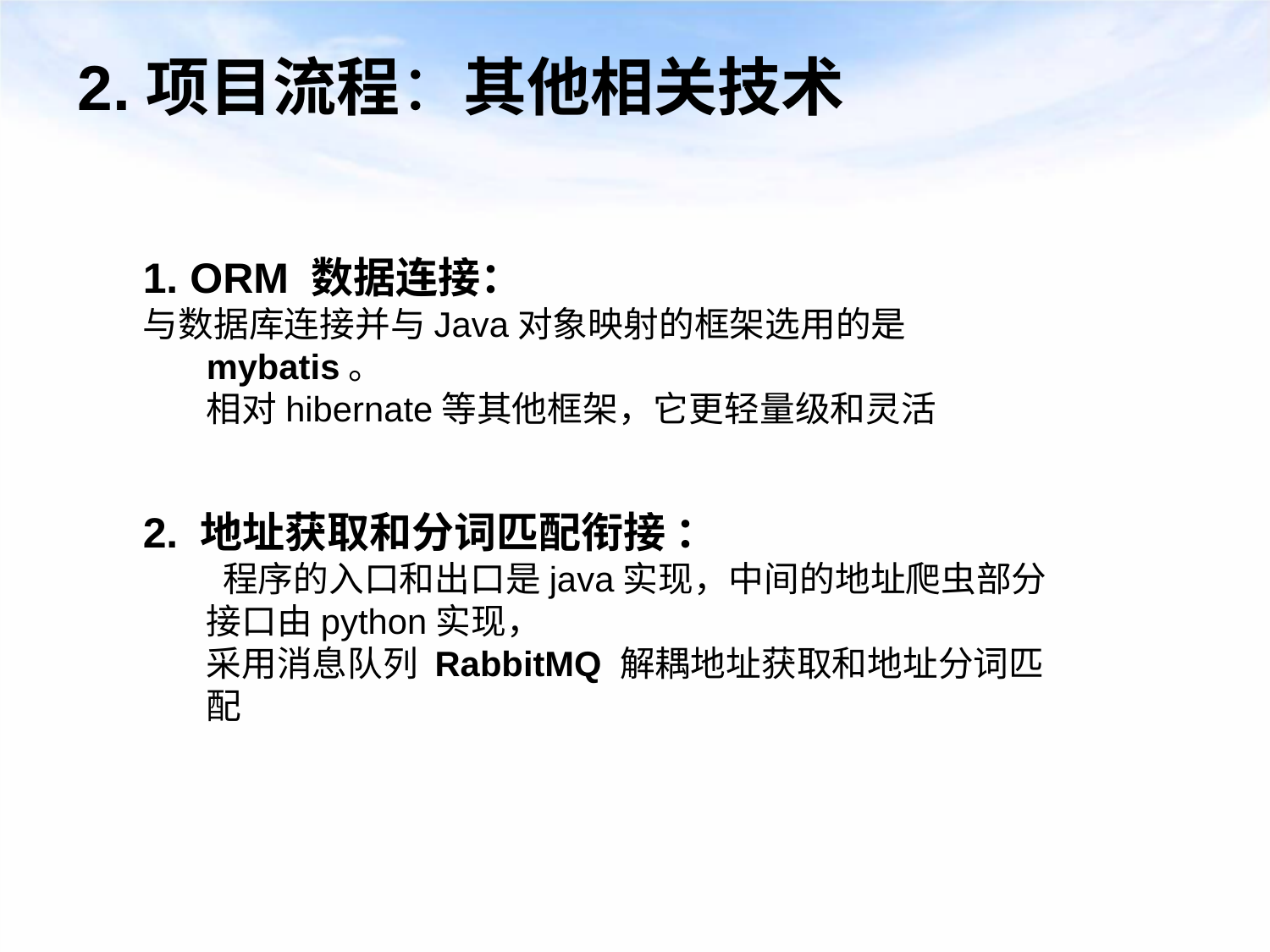

# 2.项目流程：其他相关技术
1. ORM 数据连接：
与数据库连接并与Java对象映射的框架选用的是mybatis。
	相对hibernate等其他框架，它更轻量级和灵活
2. 地址获取和分词匹配衔接 ：
	 程序的入口和出口是java实现，中间的地址爬虫部分接口由python实现，
	采用消息队列 RabbitMQ 解耦地址获取和地址分词匹配